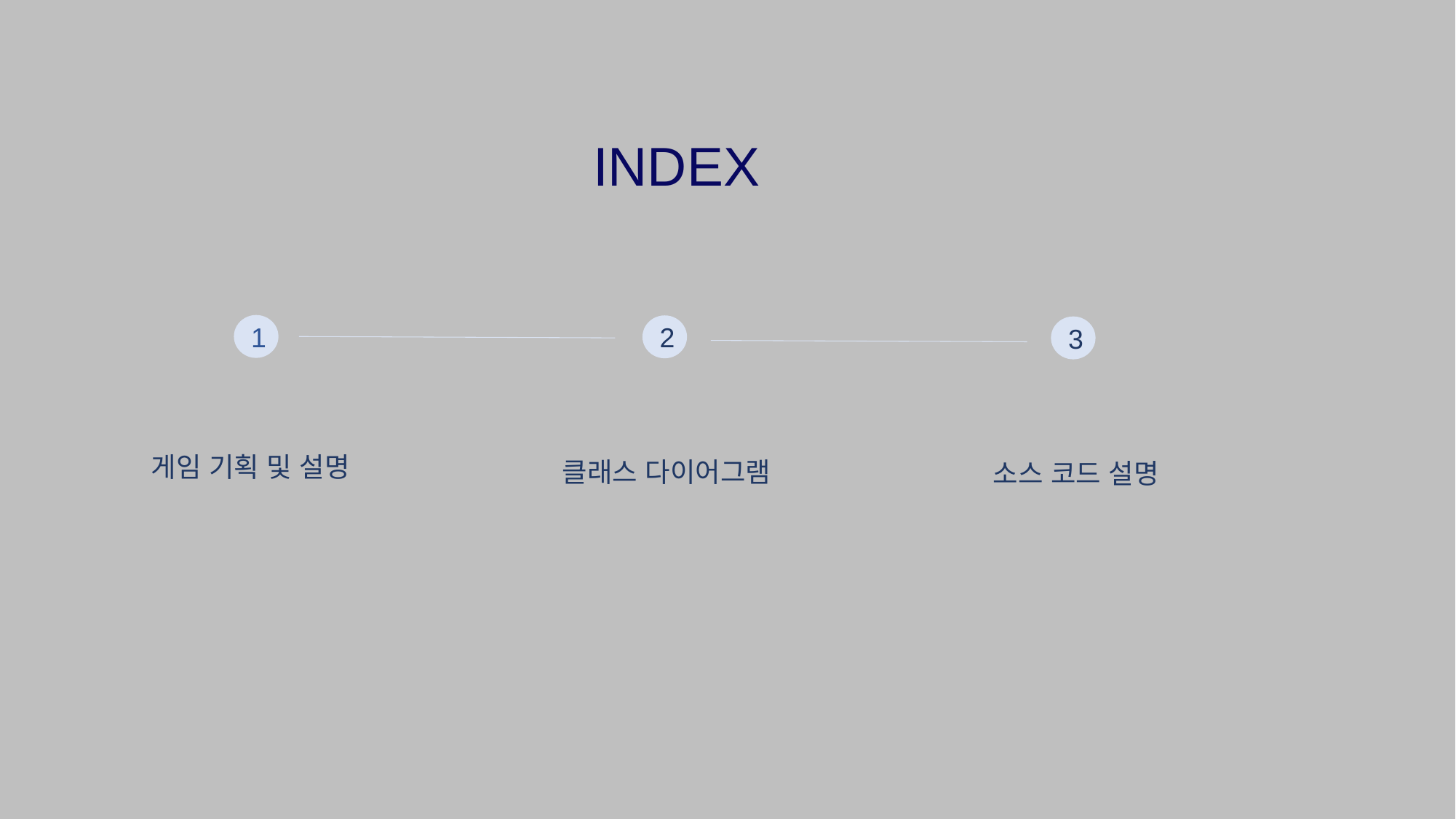

INDEX
1
2
3
게임 기획 및 설명
클래스 다이어그램
소스 코드 설명